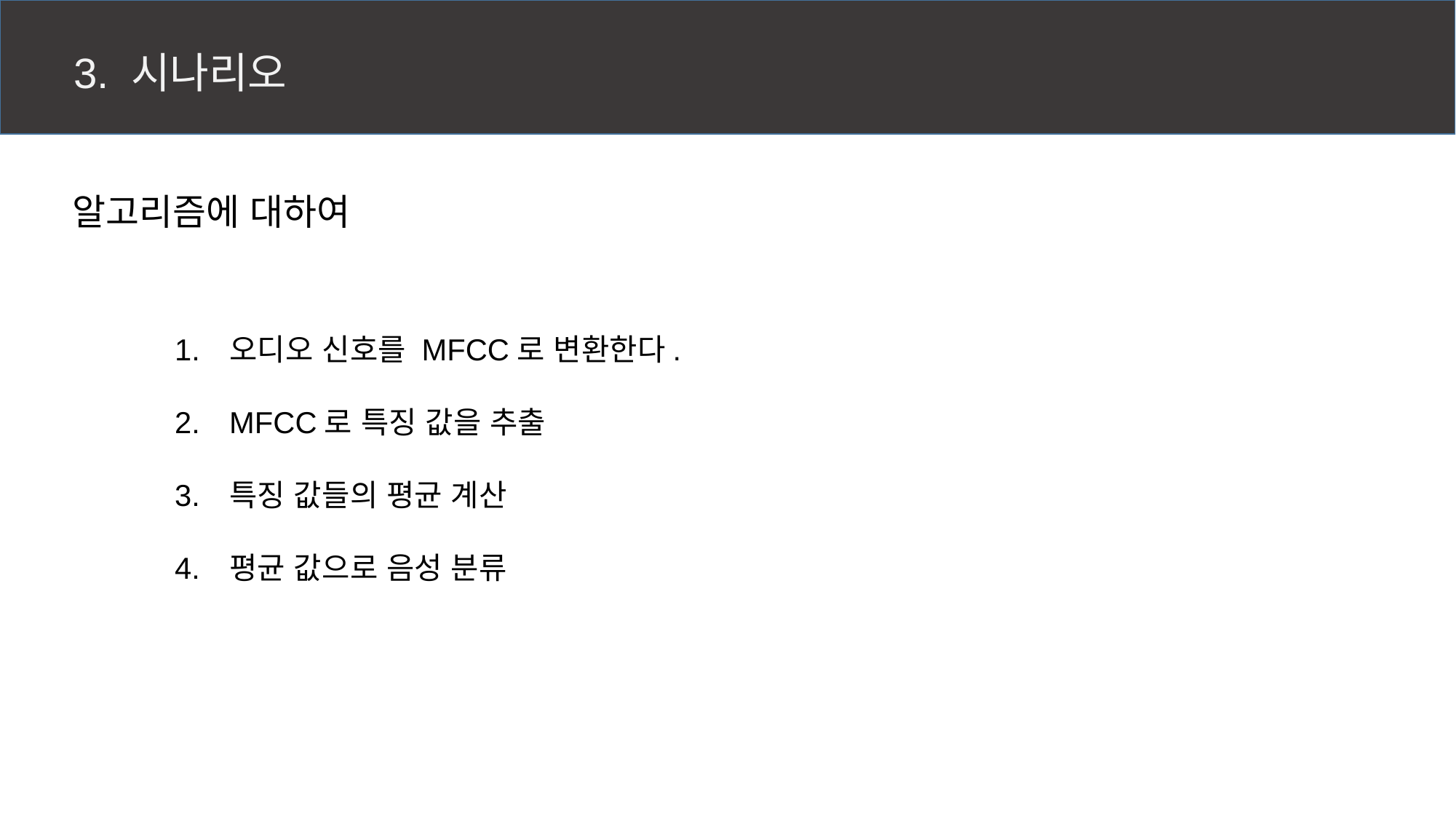

# 3. 시나리오
알고리즘에 대하여

오디오 신호를 MFCC로 변환한다.

MFCC로 특징 값을 추출

특징 값들의 평균 계산

평균 값으로 음성 분류